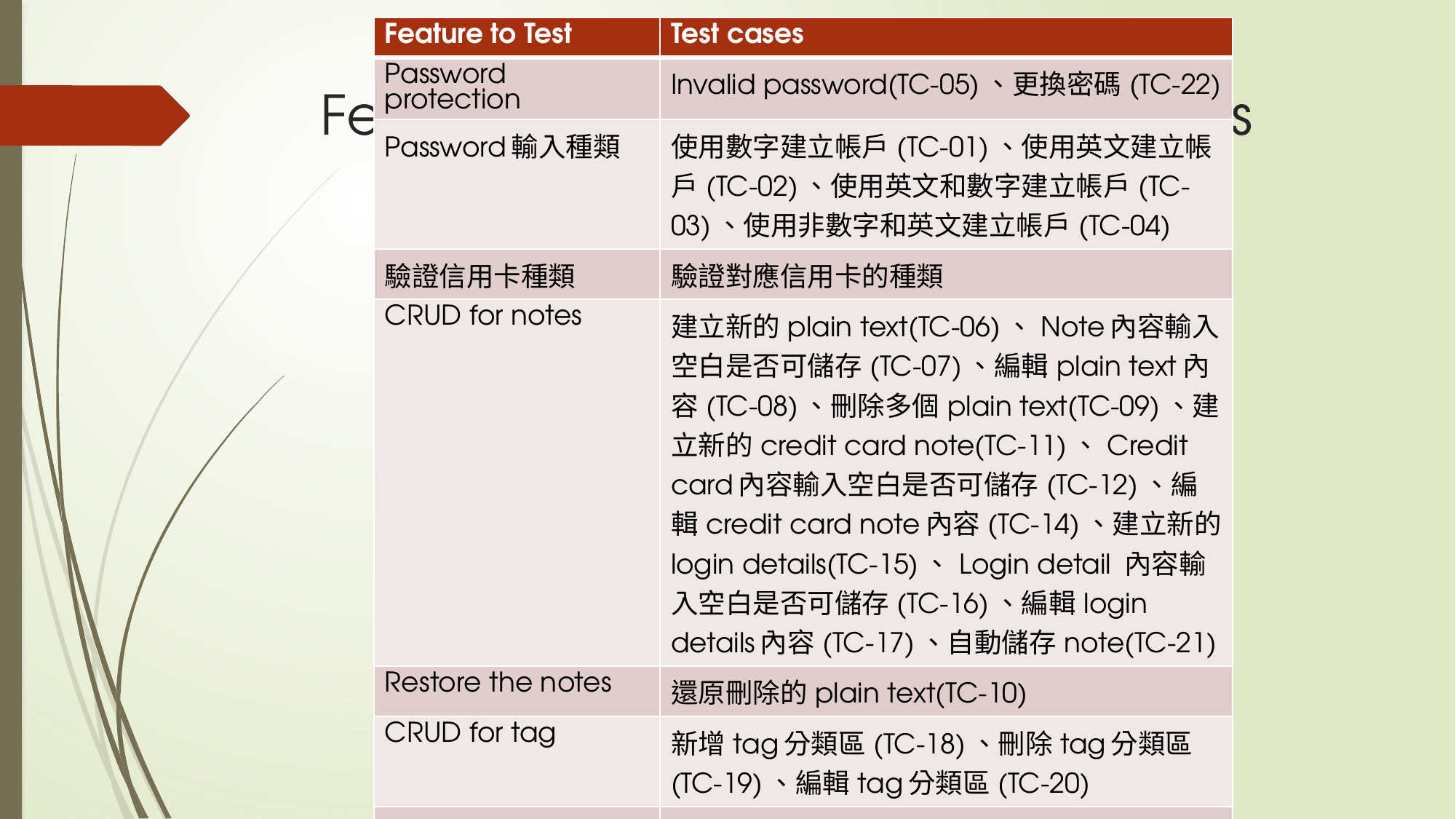

| Feature to Test | Test cases |
| --- | --- |
| Password protection | Invalid password(TC-05)、更換密碼(TC-22) |
| Password輸入種類 | 使用數字建立帳戶(TC-01)、使用英文建立帳戶(TC-02)、使用英文和數字建立帳戶(TC-03)、使用非數字和英文建立帳戶(TC-04) |
| 驗證信用卡種類 | 驗證對應信用卡的種類 |
| CRUD for notes | 建立新的plain text(TC-06)、Note內容輸入空白是否可儲存(TC-07)、編輯plain text內容(TC-08)、刪除多個plain text(TC-09)、建立新的credit card note(TC-11)、Credit card內容輸入空白是否可儲存(TC-12)、編輯credit card note內容(TC-14)、建立新的login details(TC-15)、Login detail 內容輸入空白是否可儲存(TC-16)、編輯login details內容(TC-17)、自動儲存note(TC-21) |
| Restore the notes | 還原刪除的plain text(TC-10) |
| CRUD for tag | 新增tag分類區(TC-18)、刪除tag分類區(TC-19)、編輯tag分類區(TC-20) |
| 限制螢幕截圖 | 限制截圖(TC-24) |
| 帳號登出 | Password timeout(TC-23)、Logout(TC-25) |
# Feature to be tested and test cases